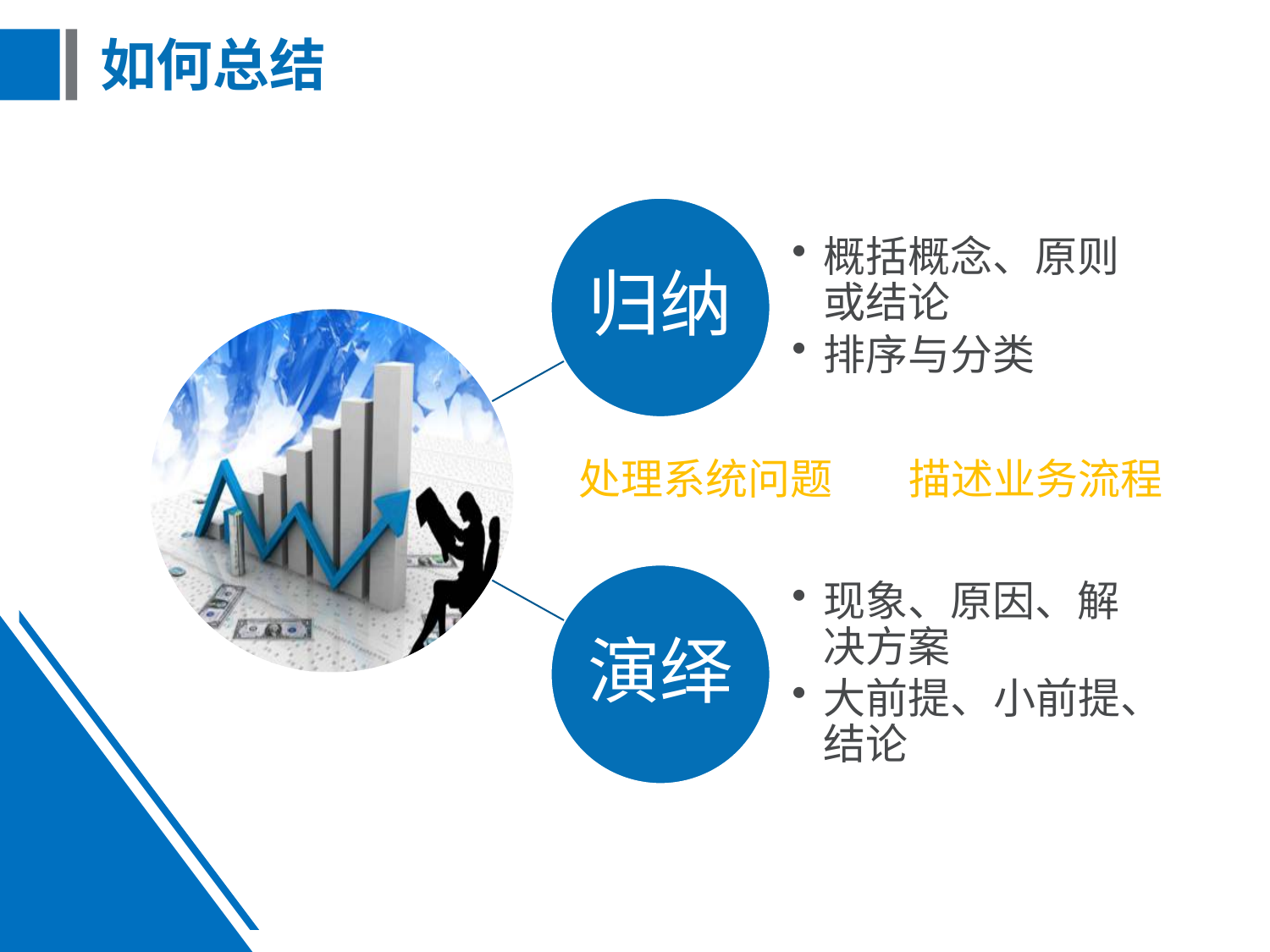

# 如何总结
归纳
概括概念、原则或结论
排序与分类
演绎
现象、原因、解决方案
大前提、小前提、结论
处理系统问题
描述业务流程